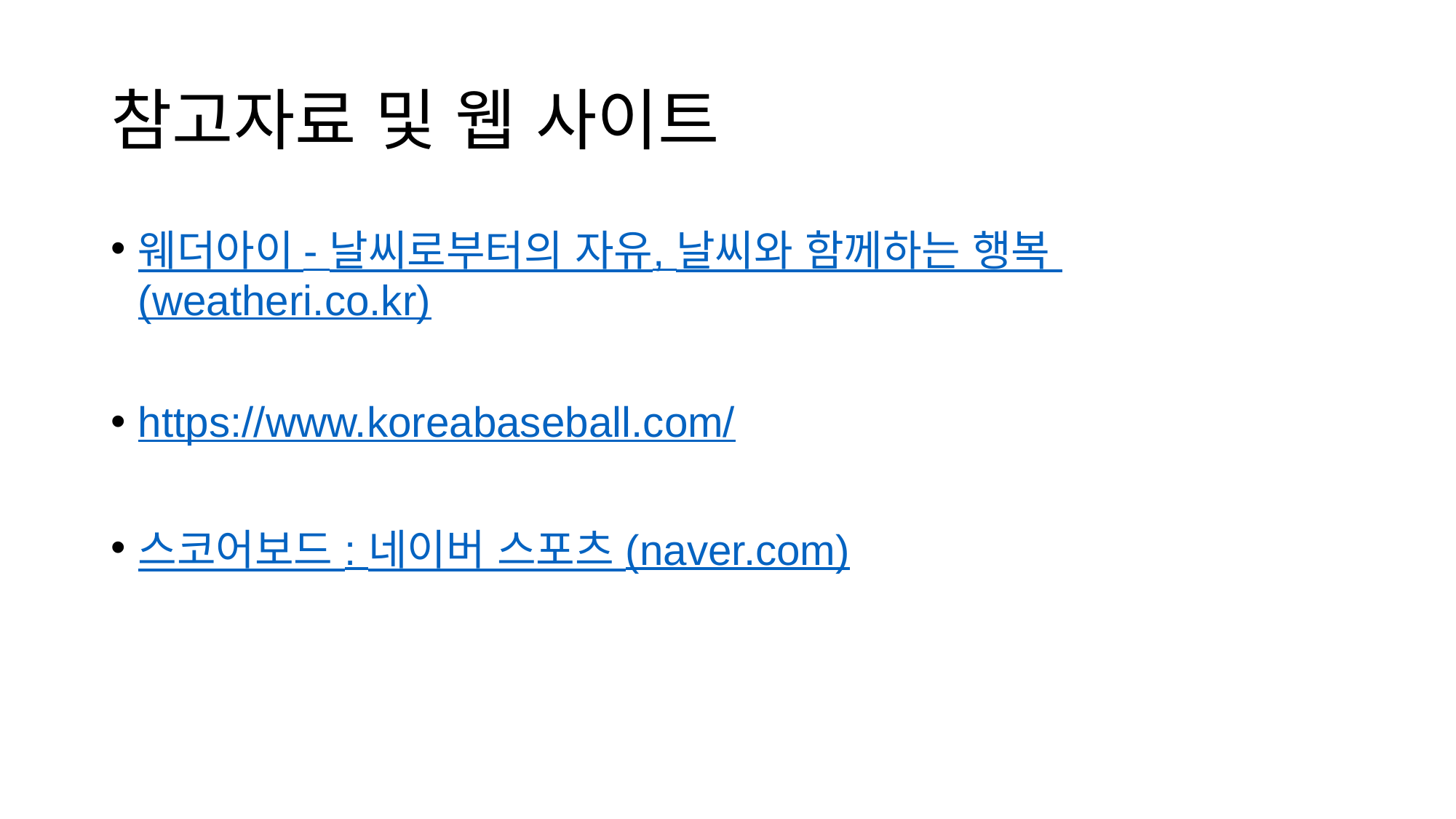

# 참고자료 및 웹 사이트
웨더아이 - 날씨로부터의 자유, 날씨와 함께하는 행복 (weatheri.co.kr)

https://www.koreabaseball.com/

스코어보드 : 네이버 스포츠 (naver.com)